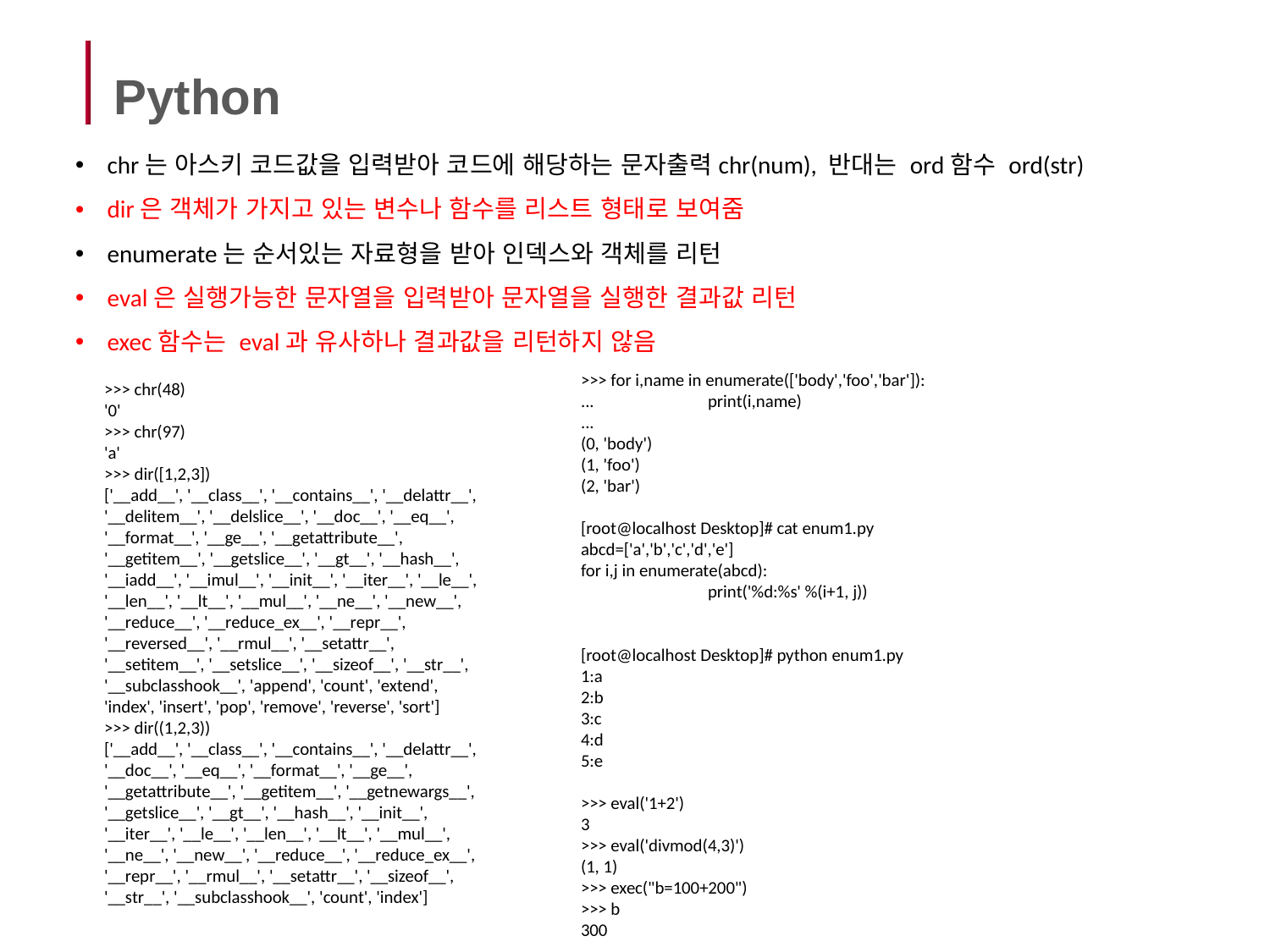

chr는 아스키 코드값을 입력받아 코드에 해당하는 문자출력chr(num), 반대는 ord함수 ord(str)
dir은 객체가 가지고 있는 변수나 함수를 리스트 형태로 보여줌
enumerate는 순서있는 자료형을 받아 인덱스와 객체를 리턴
eval은 실행가능한 문자열을 입력받아 문자열을 실행한 결과값 리턴
exec함수는 eval과 유사하나 결과값을 리턴하지 않음

>>> for i,name in enumerate(['body','foo','bar']):
... 	print(i,name)
...
(0, 'body')
(1, 'foo')
(2, 'bar')

[root@localhost Desktop]# cat enum1.py
abcd=['a','b','c','d','e']
for i,j in enumerate(abcd):
	print('%d:%s' %(i+1, j))

[root@localhost Desktop]# python enum1.py
1:a
2:b
3:c
4:d
5:e

>>> eval('1+2')
3
>>> eval('divmod(4,3)')
(1, 1)
>>> exec("b=100+200")
>>> b
300
>>> chr(48)
'0'
>>> chr(97)
'a'
>>> dir([1,2,3])
['__add__', '__class__', '__contains__', '__delattr__', '__delitem__', '__delslice__', '__doc__', '__eq__', '__format__', '__ge__', '__getattribute__', '__getitem__', '__getslice__', '__gt__', '__hash__', '__iadd__', '__imul__', '__init__', '__iter__', '__le__', '__len__', '__lt__', '__mul__', '__ne__', '__new__', '__reduce__', '__reduce_ex__', '__repr__', '__reversed__', '__rmul__', '__setattr__', '__setitem__', '__setslice__', '__sizeof__', '__str__', '__subclasshook__', 'append', 'count', 'extend', 'index', 'insert', 'pop', 'remove', 'reverse', 'sort']
>>> dir((1,2,3))
['__add__', '__class__', '__contains__', '__delattr__', '__doc__', '__eq__', '__format__', '__ge__', '__getattribute__', '__getitem__', '__getnewargs__', '__getslice__', '__gt__', '__hash__', '__init__', '__iter__', '__le__', '__len__', '__lt__', '__mul__', '__ne__', '__new__', '__reduce__', '__reduce_ex__', '__repr__', '__rmul__', '__setattr__', '__sizeof__', '__str__', '__subclasshook__', 'count', 'index']